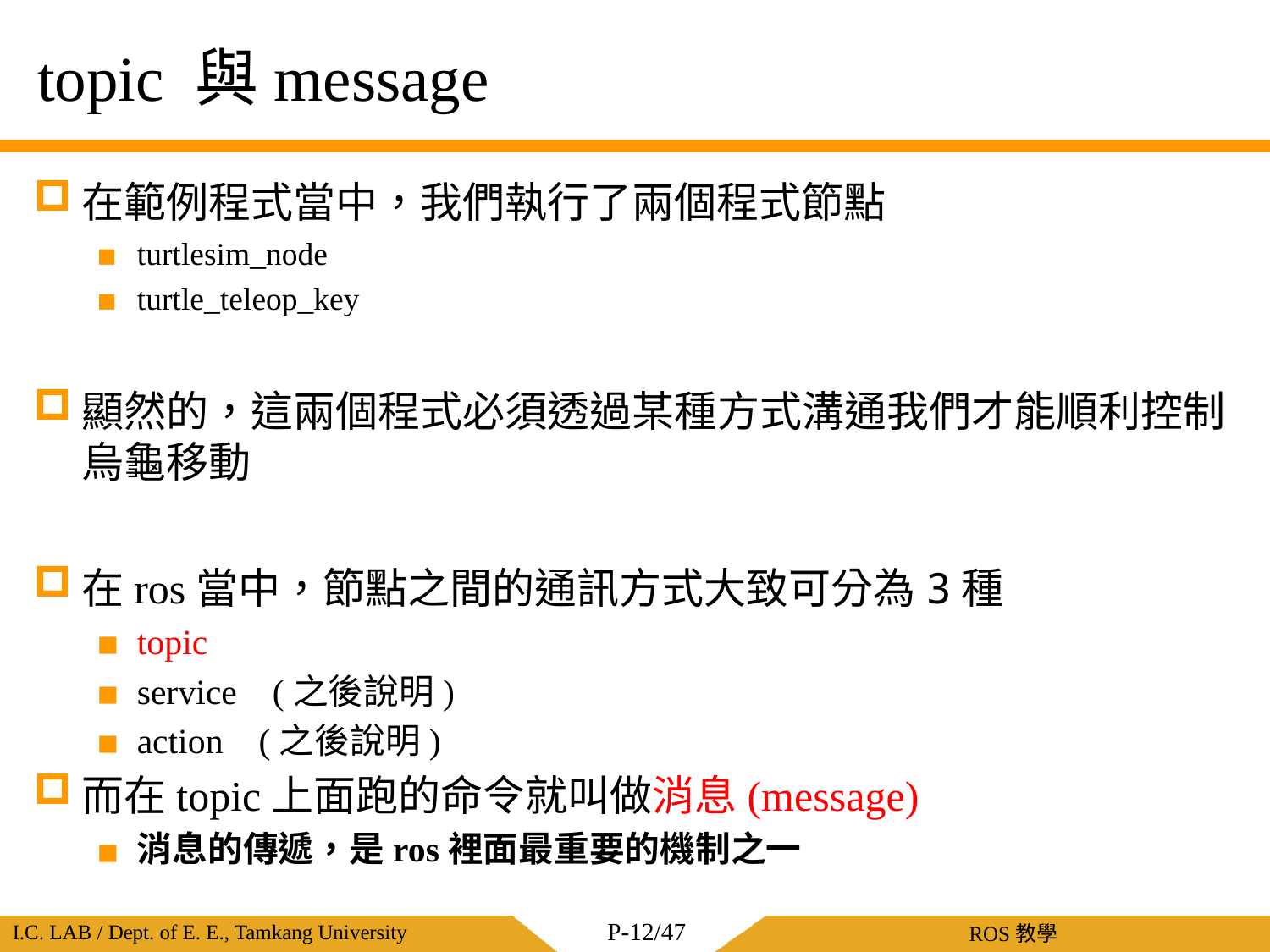

# topic 與message
在範例程式當中，我們執行了兩個程式節點
turtlesim_node
turtle_teleop_key

顯然的，這兩個程式必須透過某種方式溝通我們才能順利控制烏龜移動

在ros當中，節點之間的通訊方式大致可分為3種
topic
service    (之後說明)
action    (之後說明)
而在topic上面跑的命令就叫做消息(message)
消息的傳遞，是ros裡面最重要的機制之一